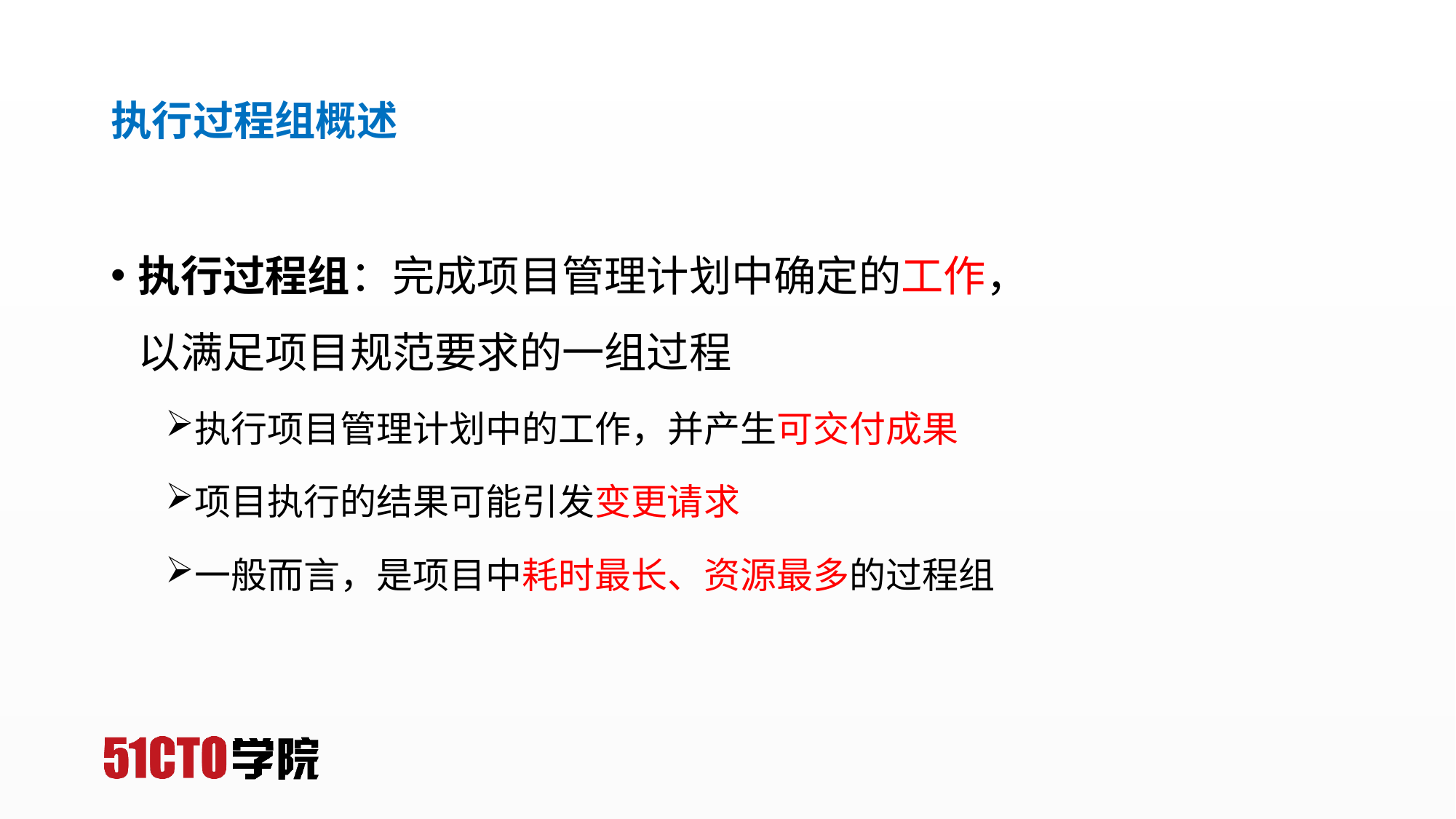

# 执行过程组概述
执行过程组：完成项目管理计划中确定的工作，以满足项目规范要求的一组过程
执行项目管理计划中的工作，并产生可交付成果
项目执行的结果可能引发变更请求
一般而言，是项目中耗时最长、资源最多的过程组